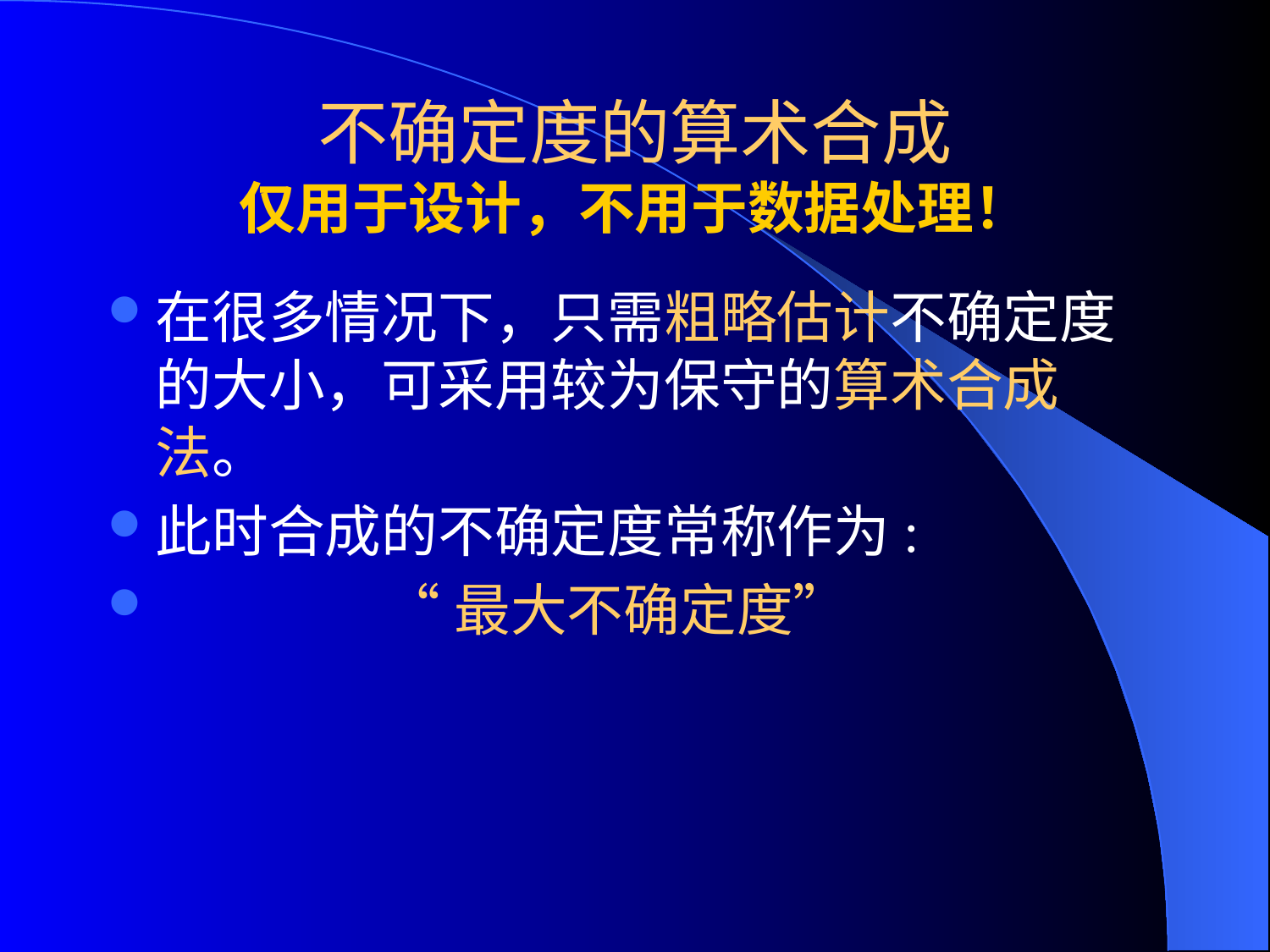

不确定度的算术合成
仅用于设计，不用于数据处理！
在很多情况下，只需粗略估计不确定度的大小，可采用较为保守的算术合成法。
此时合成的不确定度常称作为:
                  “最大不确定度”